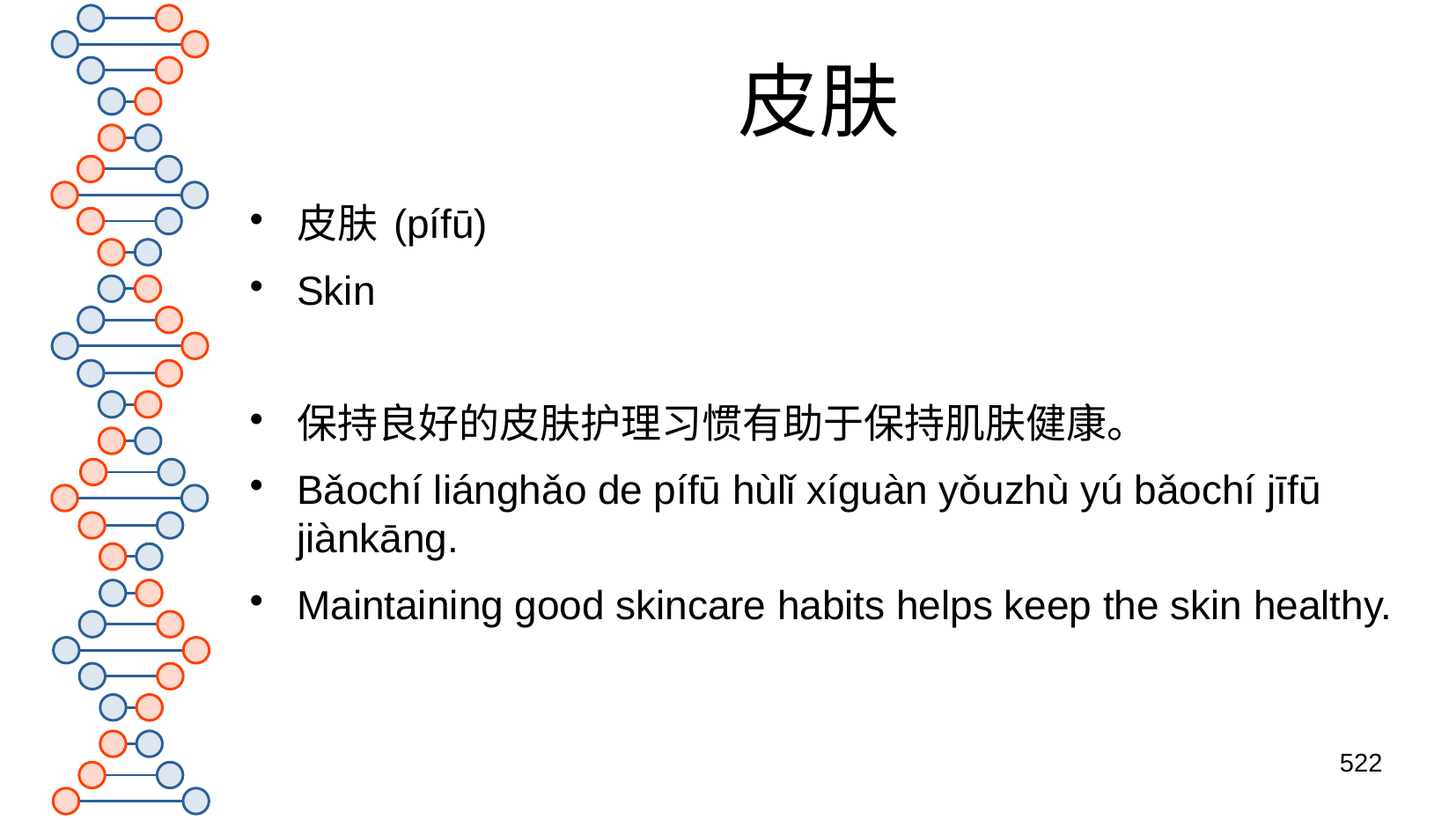

# 皮肤
皮肤 (pífū)
Skin

保持良好的皮肤护理习惯有助于保持肌肤健康。
Bǎochí liánghǎo de pífū hùlǐ xíguàn yǒuzhù yú bǎochí jīfū jiànkāng.
Maintaining good skincare habits helps keep the skin healthy.
522